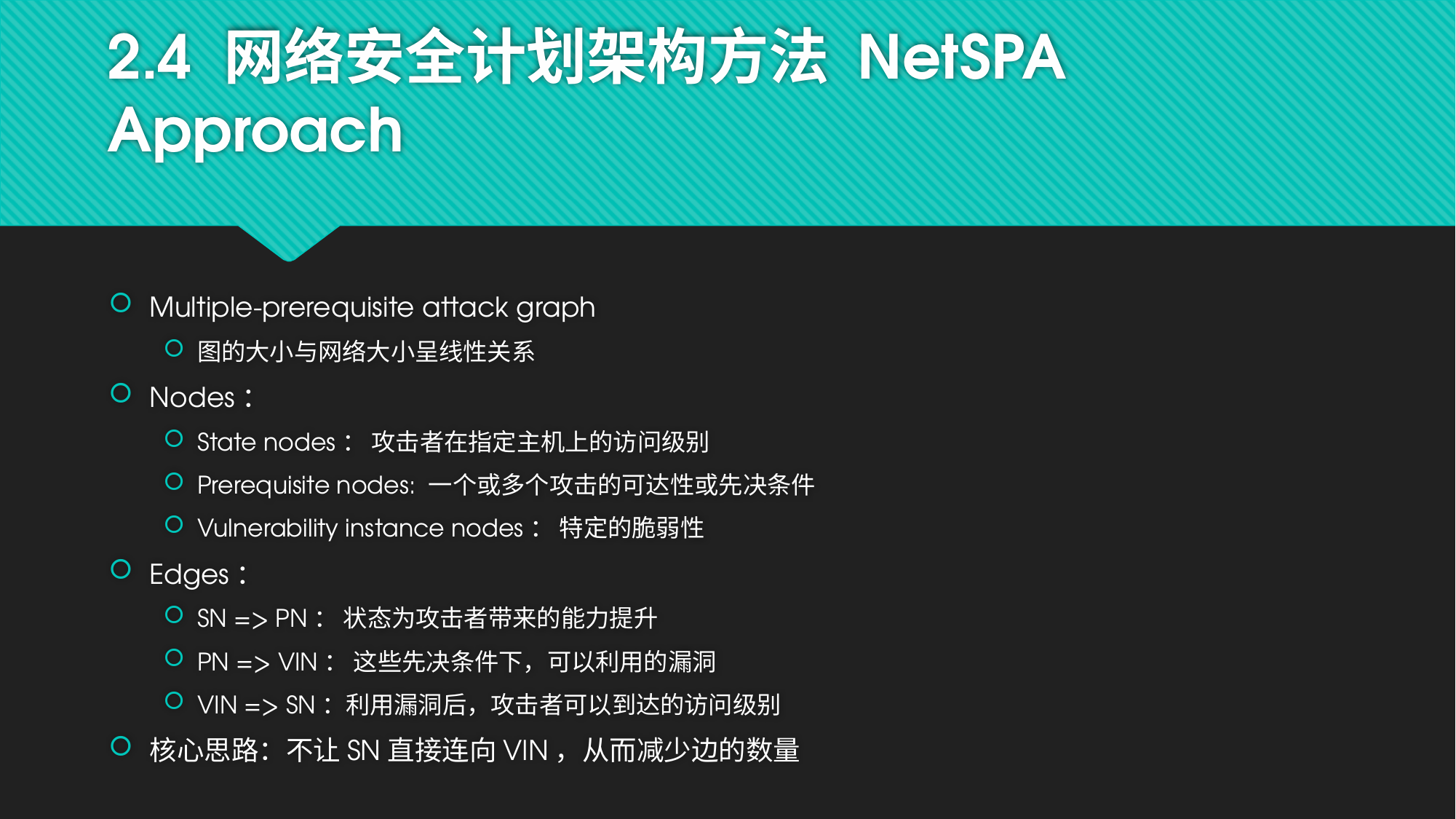

# 2.4 网络安全计划架构方法 NetSPA Approach
Multiple-prerequisite attack graph
图的大小与网络大小呈线性关系
Nodes：
State nodes： 攻击者在指定主机上的访问级别
Prerequisite nodes: 一个或多个攻击的可达性或先决条件
Vulnerability instance nodes： 特定的脆弱性
Edges：
SN => PN： 状态为攻击者带来的能力提升
PN => VIN： 这些先决条件下，可以利用的漏洞
VIN => SN：利用漏洞后，攻击者可以到达的访问级别
核心思路：不让SN直接连向VIN，从而减少边的数量